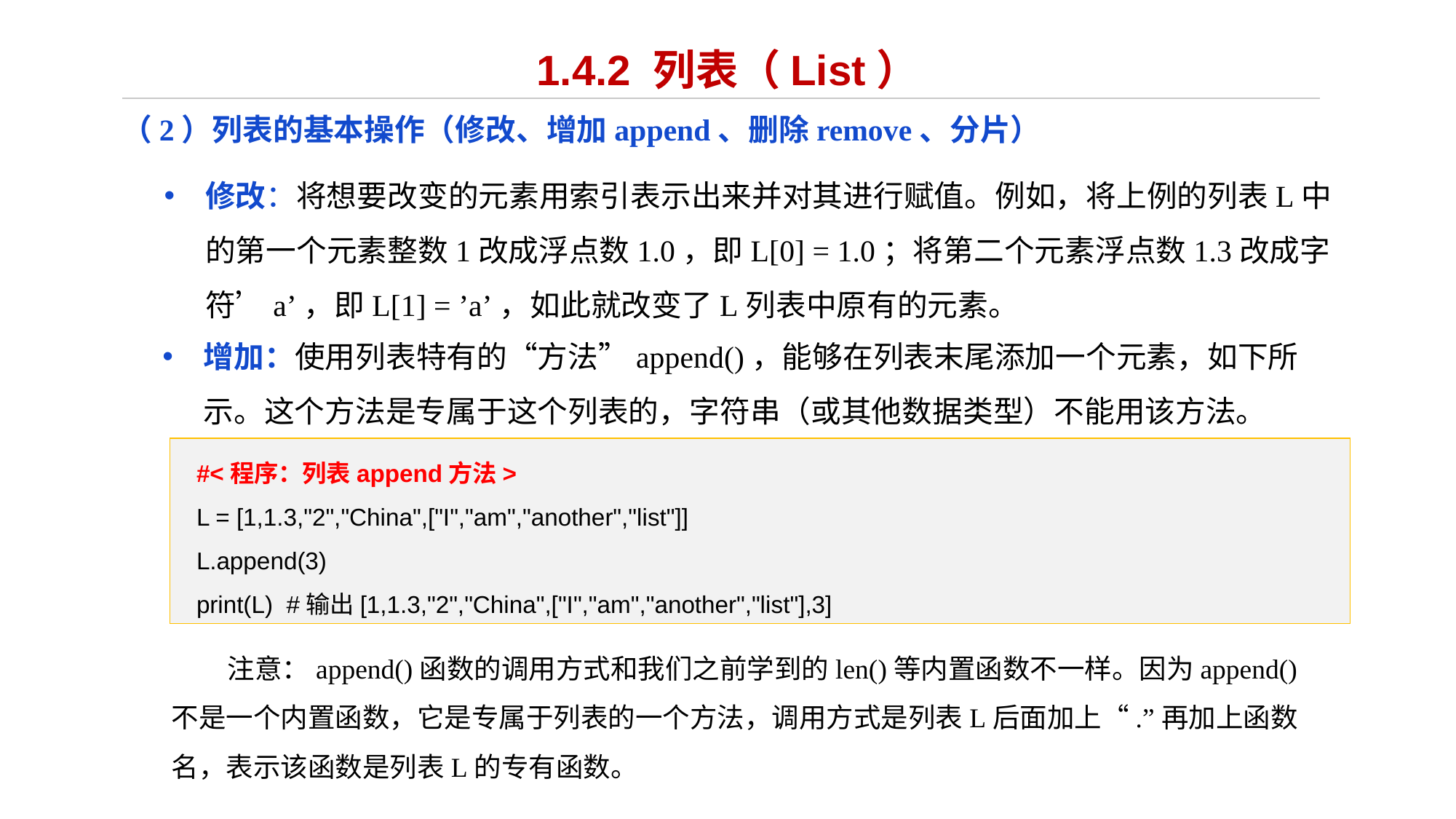

# 1.4.2 列表（List）
（2）列表的基本操作（修改、增加append、删除remove、分片）
修改：将想要改变的元素用索引表示出来并对其进行赋值。例如，将上例的列表L中的第一个元素整数1改成浮点数1.0，即L[0] = 1.0；将第二个元素浮点数1.3改成字符’a’，即L[1] = ’a’，如此就改变了L列表中原有的元素。
增加：使用列表特有的“方法”append()，能够在列表末尾添加一个元素，如下所示。这个方法是专属于这个列表的，字符串（或其他数据类型）不能用该方法。
#<程序：列表append方法>
L = [1,1.3,"2","China",["I","am","another","list"]]
L.append(3)
print(L)  #输出[1,1.3,"2","China",["I","am","another","list"],3]
        注意：append()函数的调用方式和我们之前学到的len()等内置函数不一样。因为append()不是一个内置函数，它是专属于列表的一个方法，调用方式是列表L后面加上“.”再加上函数名，表示该函数是列表L的专有函数。